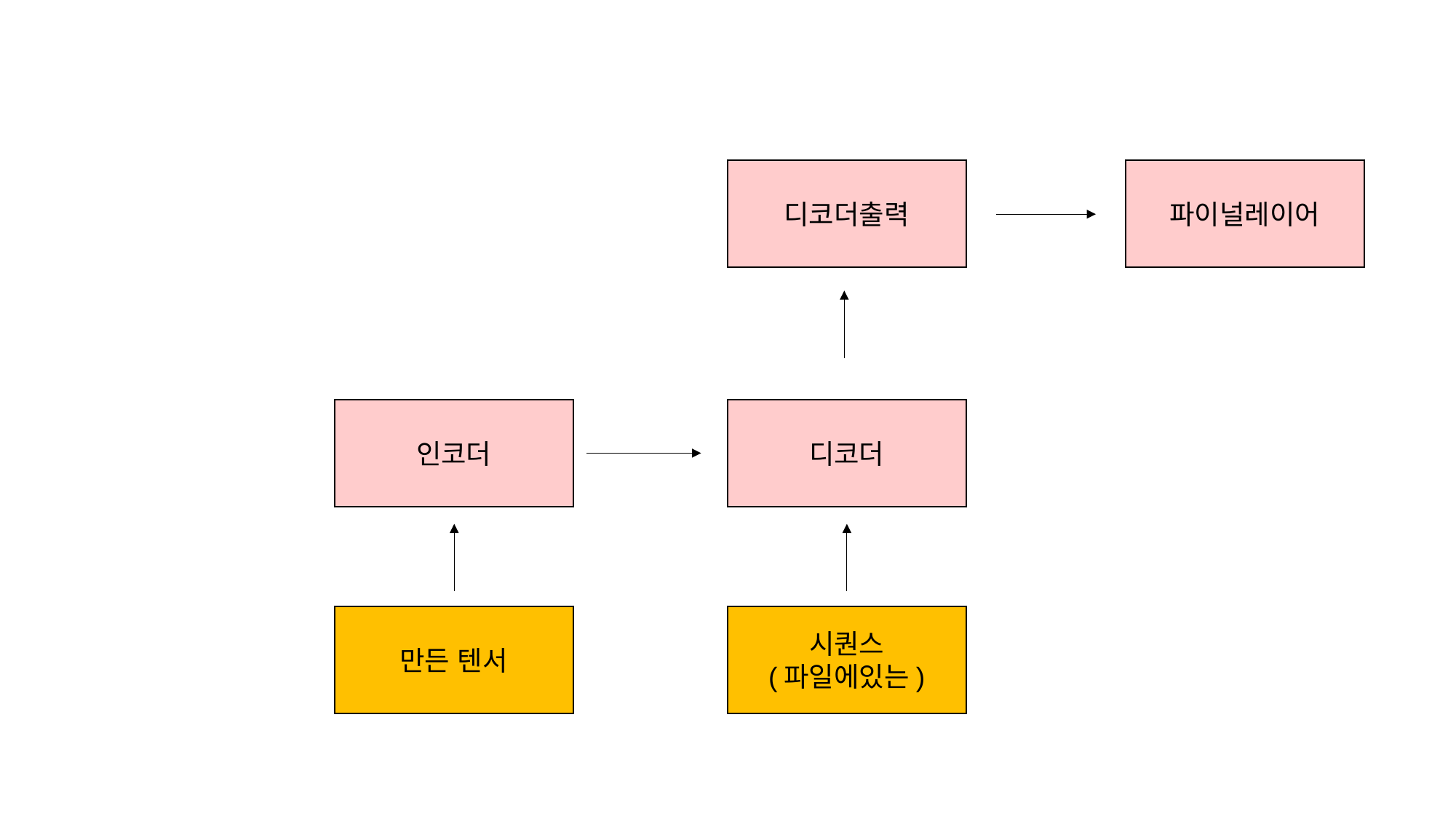

디코더출력
파이널레이어
디코더
인코더
만든 텐서
시퀀스
(파일에있는)